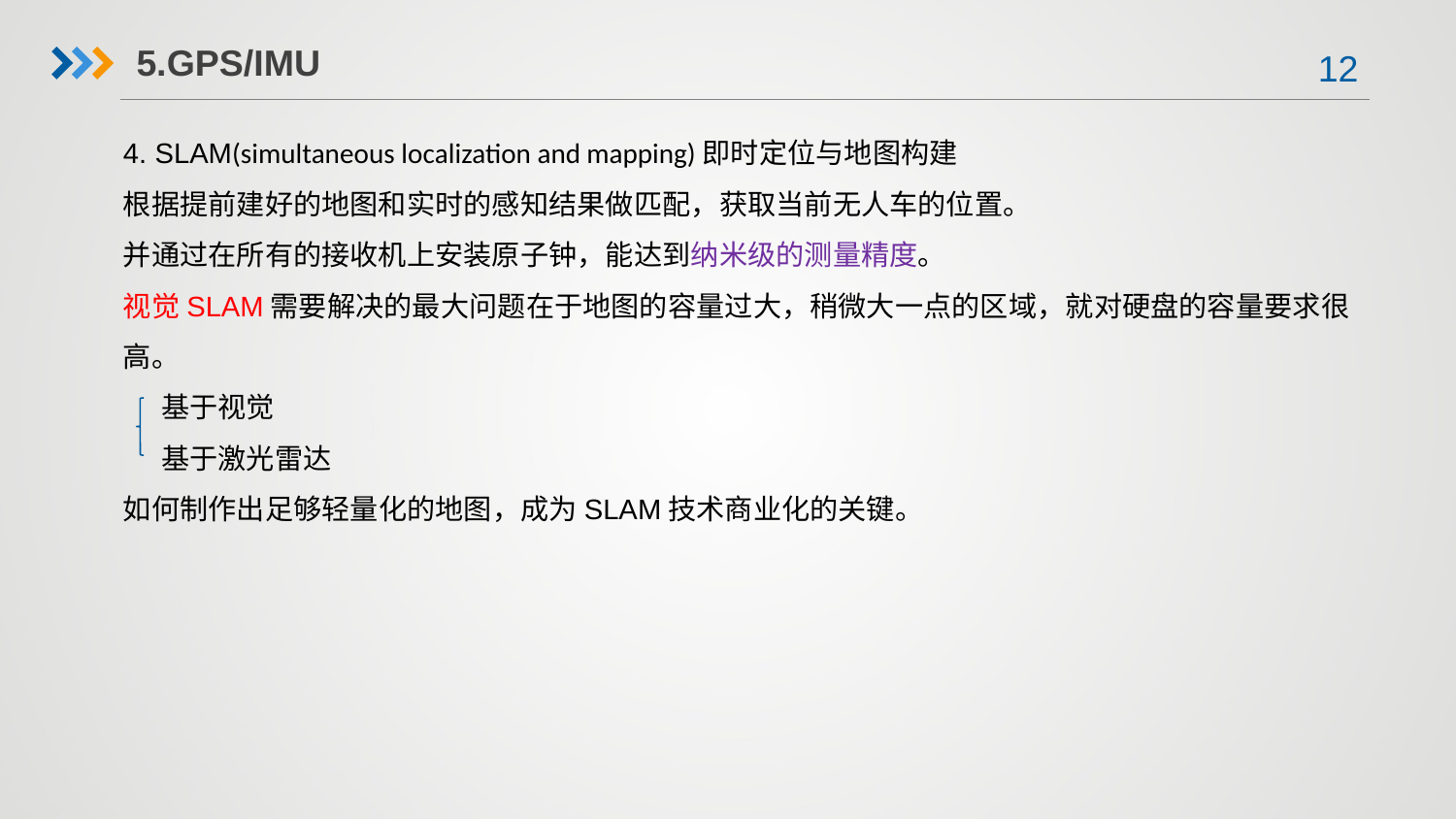

5.GPS/IMU
4. SLAM(simultaneous localization and mapping)即时定位与地图构建
根据提前建好的地图和实时的感知结果做匹配，获取当前无人车的位置。
并通过在所有的接收机上安装原子钟，能达到纳米级的测量精度。
视觉SLAM需要解决的最大问题在于地图的容量过大，稍微大一点的区域，就对硬盘的容量要求很高。
     基于视觉
     基于激光雷达
如何制作出足够轻量化的地图，成为SLAM技术商业化的关键。